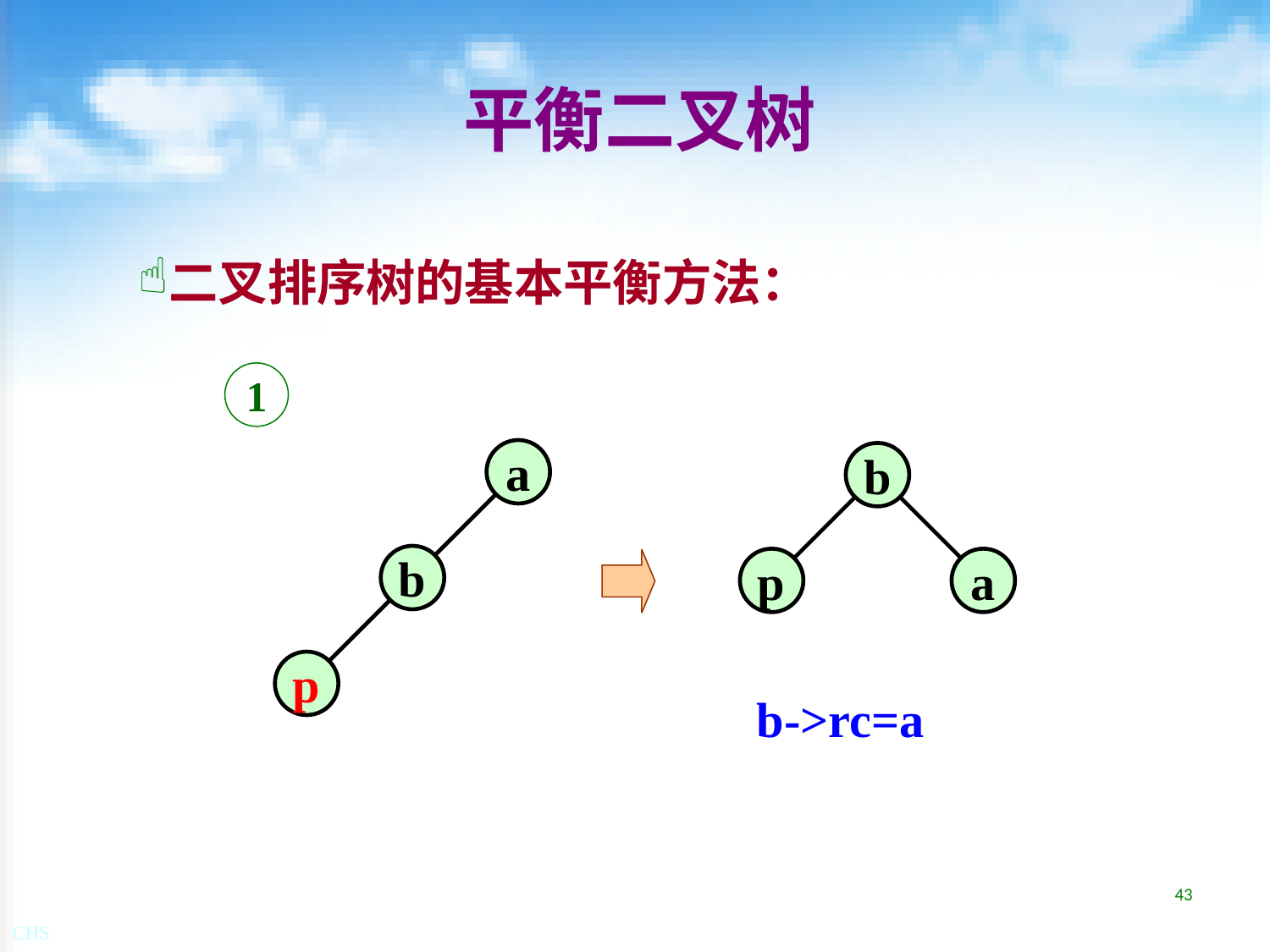

# 平衡二叉树
二叉排序树的基本平衡方法：
1
a

b

p
b

p
a

b->rc=a
43